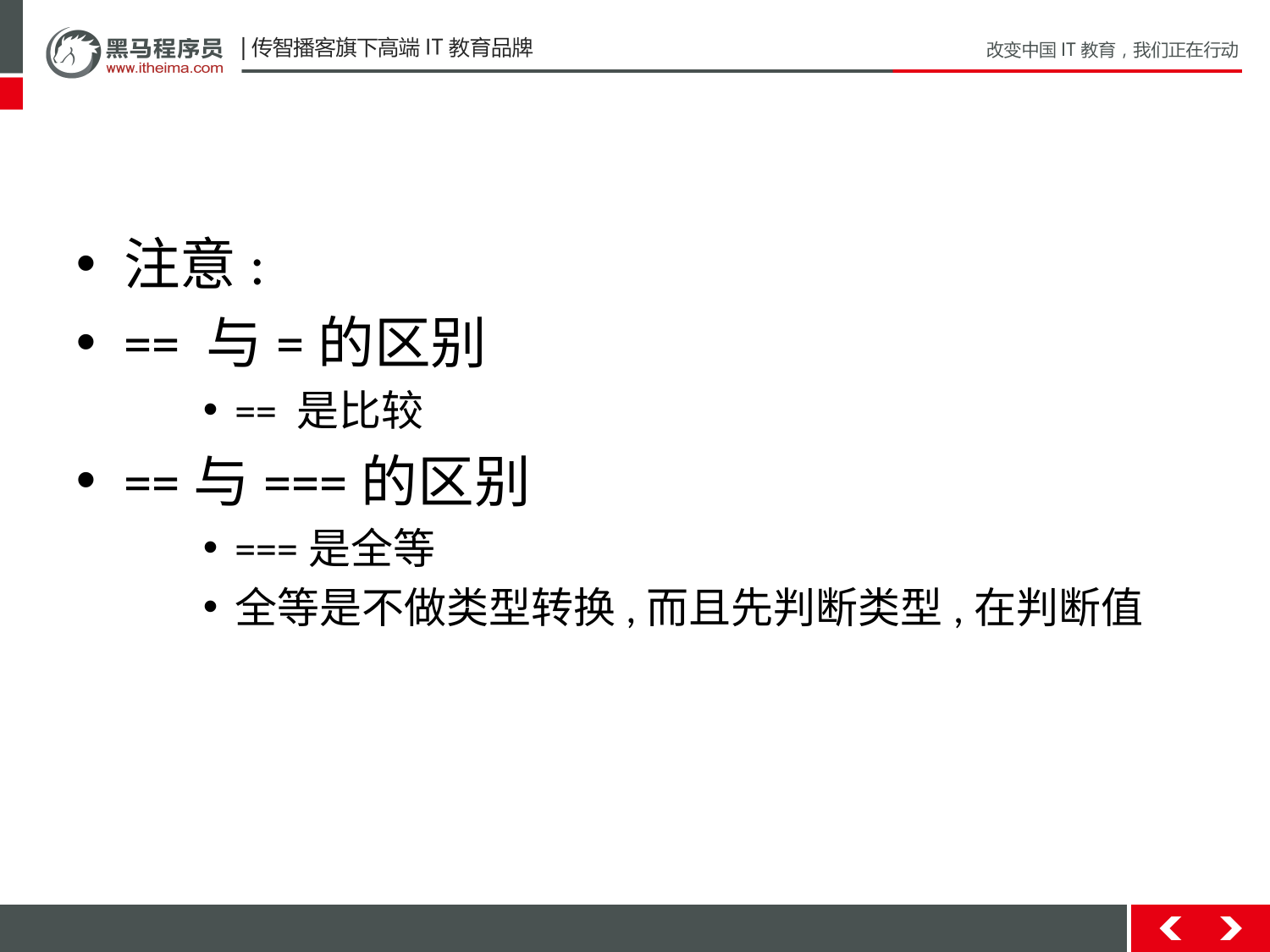

#
注意:
== 与=的区别
== 是比较
==与===的区别
===是全等
全等是不做类型转换,而且先判断类型,在判断值